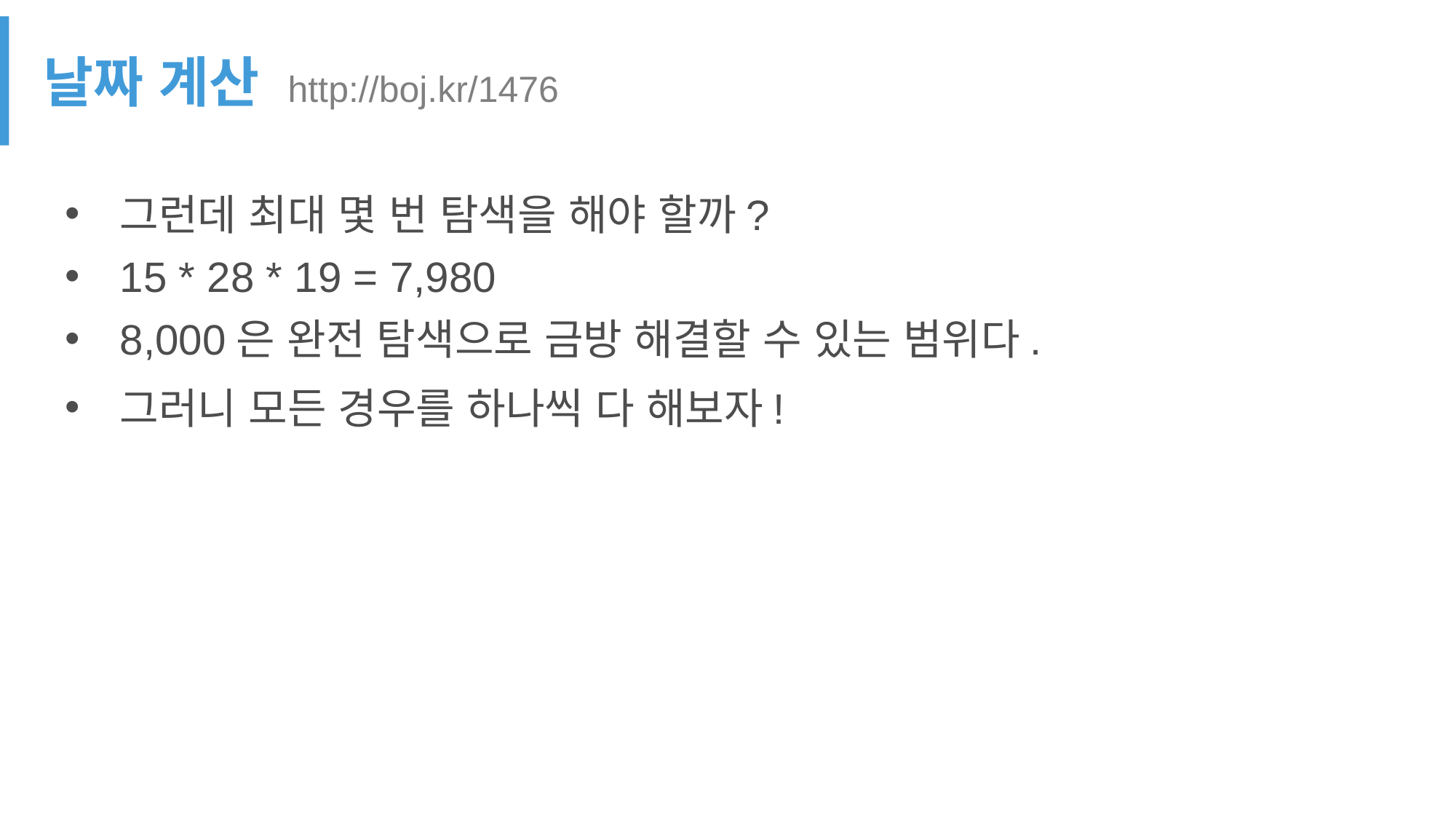

날짜 계산 http://boj.kr/1476
그런데 최대 몇 번 탐색을 해야 할까?
15 * 28 * 19 = 7,980
8,000은 완전 탐색으로 금방 해결할 수 있는 범위다.
그러니 모든 경우를 하나씩 다 해보자!